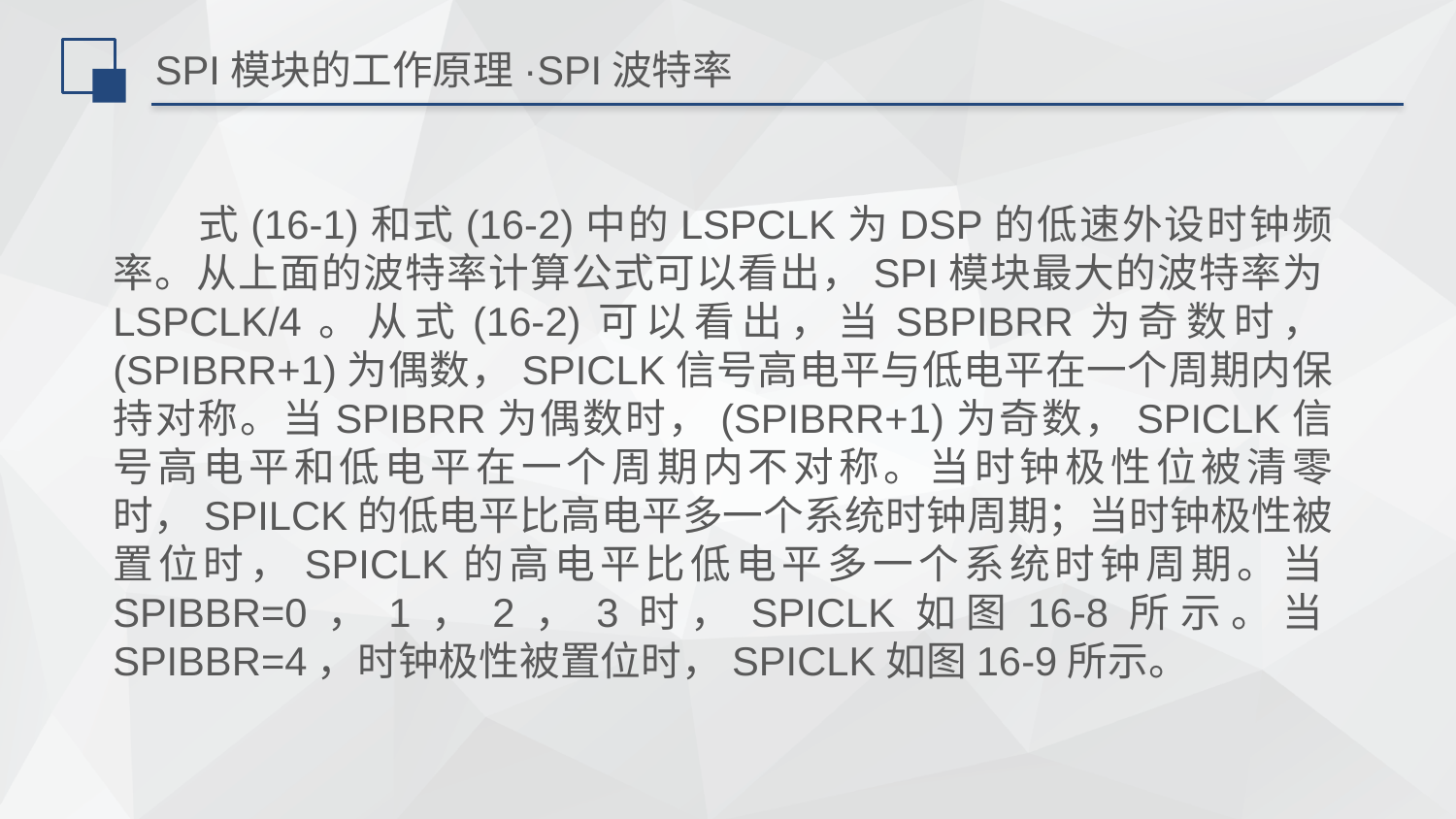

# SPI模块的工作原理·SPI波特率
式(16-1)和式(16-2)中的LSPCLK为DSP的低速外设时钟频率。从上面的波特率计算公式可以看出，SPI模块最大的波特率为LSPCLK/4。从式(16-2)可以看出，当SBPIBRR为奇数时，(SPIBRR+1)为偶数，SPICLK信号高电平与低电平在一个周期内保持对称。当SPIBRR为偶数时，(SPIBRR+1)为奇数，SPICLK信号高电平和低电平在一个周期内不对称。当时钟极性位被清零时，SPILCK的低电平比高电平多一个系统时钟周期；当时钟极性被置位时，SPICLK的高电平比低电平多一个系统时钟周期。当SPIBBR=0，1，2，3时，SPICLK如图16-8所示。当SPIBBR=4，时钟极性被置位时，SPICLK如图16-9所示。